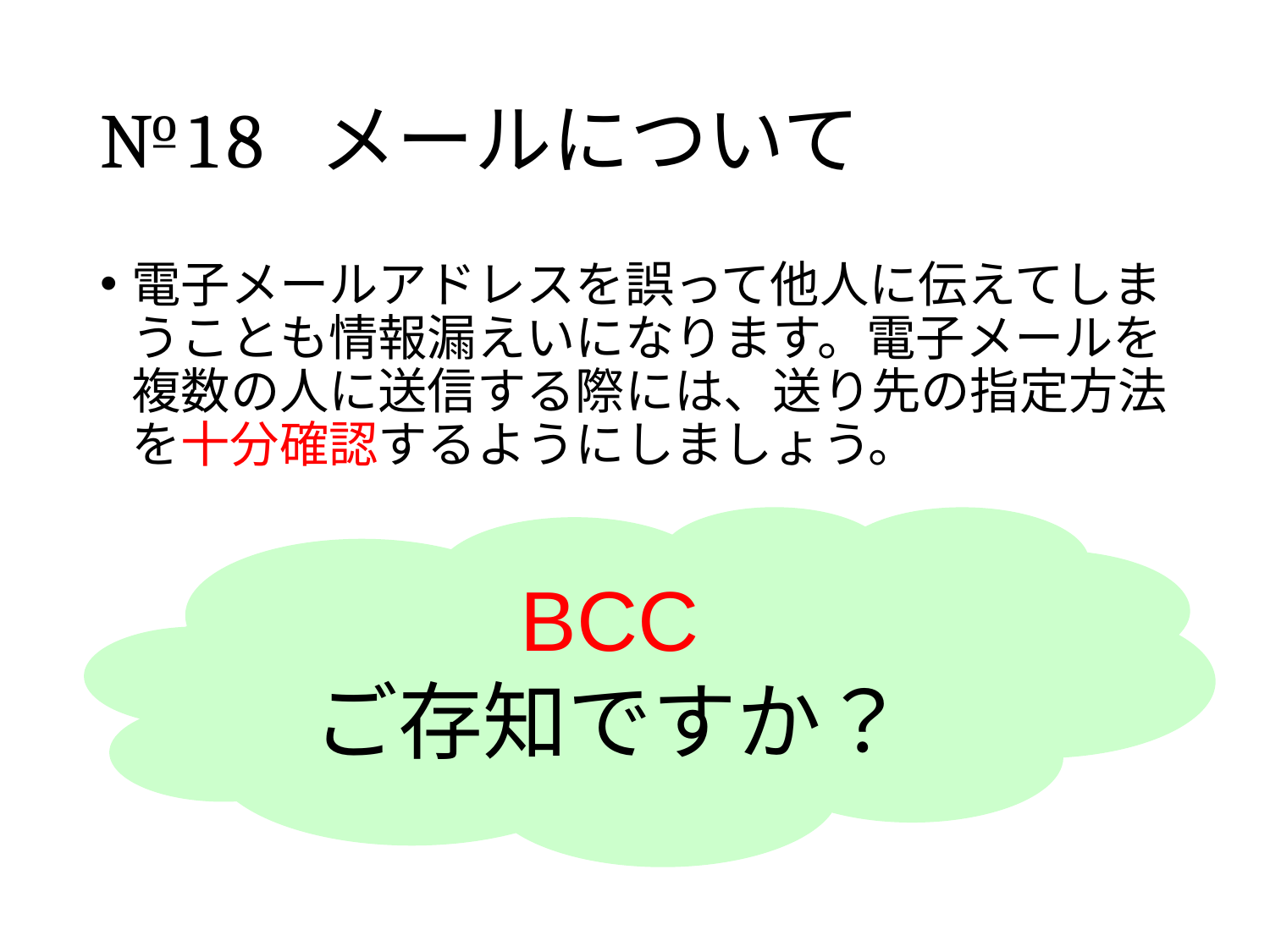

# №18  メールについて
電子メールアドレスを誤って他人に伝えてしまうことも情報漏えいになります。電子メールを複数の人に送信する際には、送り先の指定方法を十分確認するようにしましょう。
BCC
ご存知ですか？